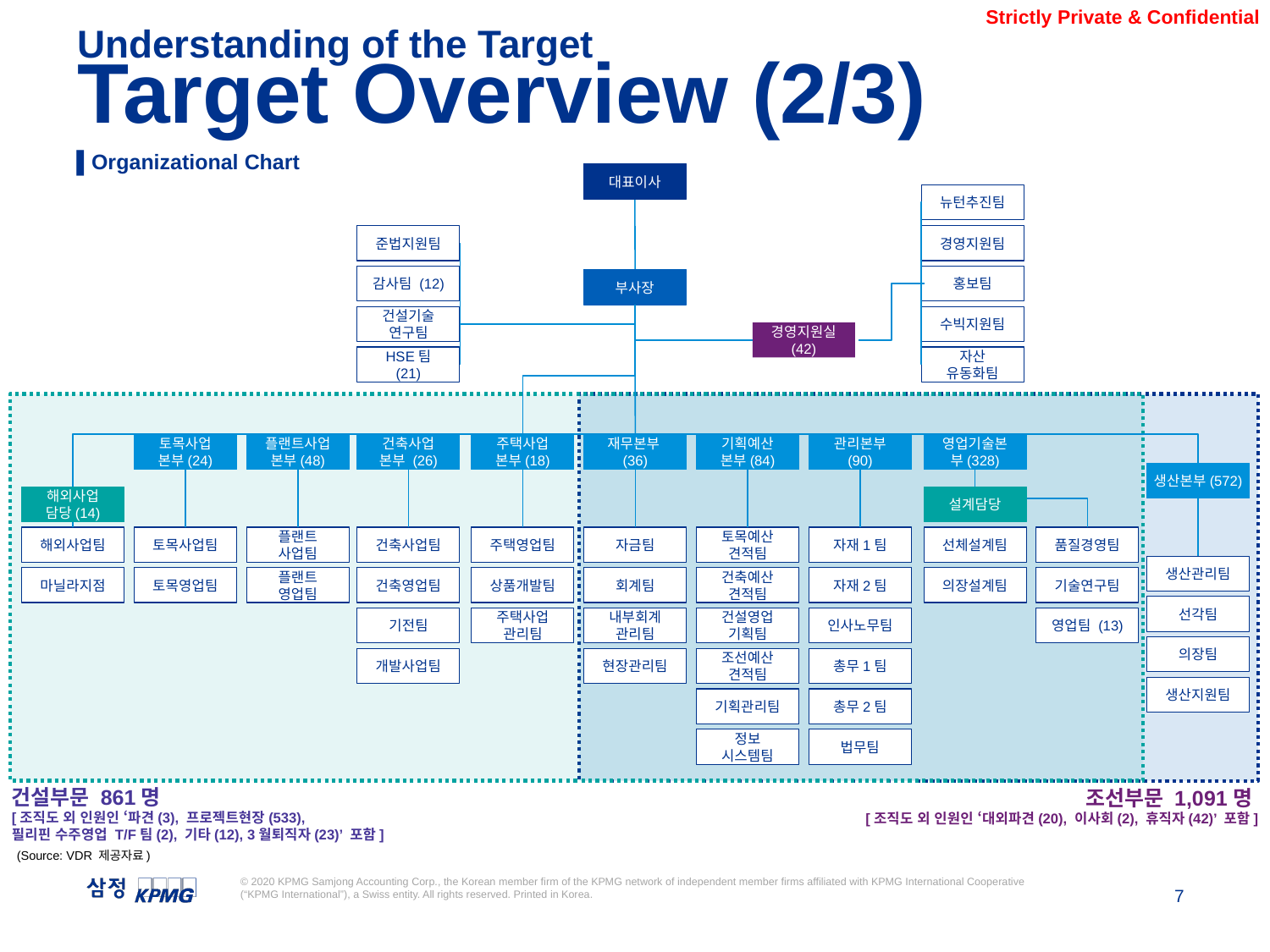

Understanding of the Target
Target Overview (2/3)
▌Organizational Chart
대표이사
뉴턴추진팀
준법지원팀
경영지원팀
감사팀 (12)
홍보팀
부사장
건설기술
연구팀
수빅지원팀
경영지원실 (42)
HSE팀 (21)
자산
유동화팀

토목사업
본부(24)
플랜트사업본부(48)
건축사업
본부 (26)
주택사업
본부(18)
재무본부(36)
기획예산
본부(84)
관리본부 (90)
영업기술본부(328)
해외사업
담당(14)
설계담당
해외사업팀
토목사업팀
플랜트
사업팀
건축사업팀
주택영업팀
자금팀
토목예산
견적팀
자재1팀
선체설계팀
품질경영팀
마닐라지점
토목영업팀
플랜트
영업팀
건축영업팀
상품개발팀
회계팀
건축예산
견적팀
자재2팀
의장설계팀
기술연구팀
기전팀
주택사업
관리팀
내부회계
관리팀
건설영업
기획팀
인사노무팀
영업팀 (13)
개발사업팀
현장관리팀
조선예산
견적팀
총무1팀
기획관리팀
총무2팀
정보
시스템팀
법무팀
건설부문 861명
[조직도 외 인원인 ‘파견(3), 프로젝트현장(533),
필리핀 수주영업 T/F팀(2), 기타(12), 3월퇴직자(23)’ 포함]
조선부문 1,091명
[조직도 외 인원인 ‘대외파견(20), 이사회(2), 휴직자(42)’ 포함]

(Source: VDR 제공자료)
생산본부(572)
생산관리팀
선각팀
의장팀
생산지원팀